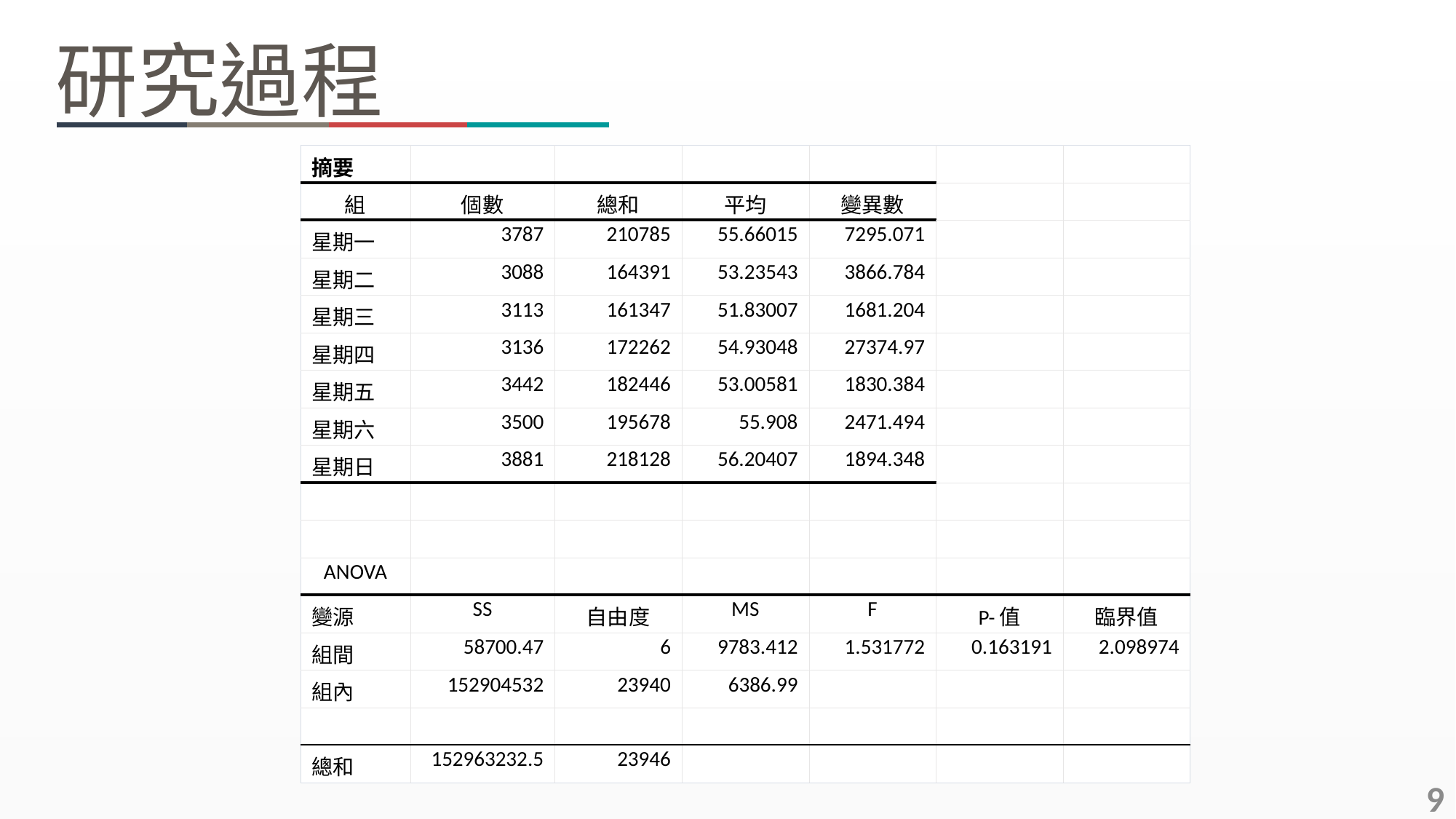

研究過程
| 摘要 |  |  |  |  |  |  |
| --- | --- | --- | --- | --- | --- | --- |
| 組 | 個數 | 總和 | 平均 | 變異數 |  |  |
| 星期一 | 3787 | 210785 | 55.66015 | 7295.071 |  |  |
| 星期二 | 3088 | 164391 | 53.23543 | 3866.784 |  |  |
| 星期三 | 3113 | 161347 | 51.83007 | 1681.204 |  |  |
| 星期四 | 3136 | 172262 | 54.93048 | 27374.97 |  |  |
| 星期五 | 3442 | 182446 | 53.00581 | 1830.384 |  |  |
| 星期六 | 3500 | 195678 | 55.908 | 2471.494 |  |  |
| 星期日 | 3881 | 218128 | 56.20407 | 1894.348 |  |  |
|  |  |  |  |  |  |  |
|  |  |  |  |  |  |  |
| ANOVA |  |  |  |  |  |  |
| 變源 | SS | 自由度 | MS | F | P-值 | 臨界值 |
| 組間 | 58700.47 | 6 | 9783.412 | 1.531772 | 0.163191 | 2.098974 |
| 組內 | 152904532 | 23940 | 6386.99 |  |  |  |
|  |  |  |  |  |  |  |
| 總和 | 152963232.5 | 23946 |  |  |  |  |
|  |
| --- |
9